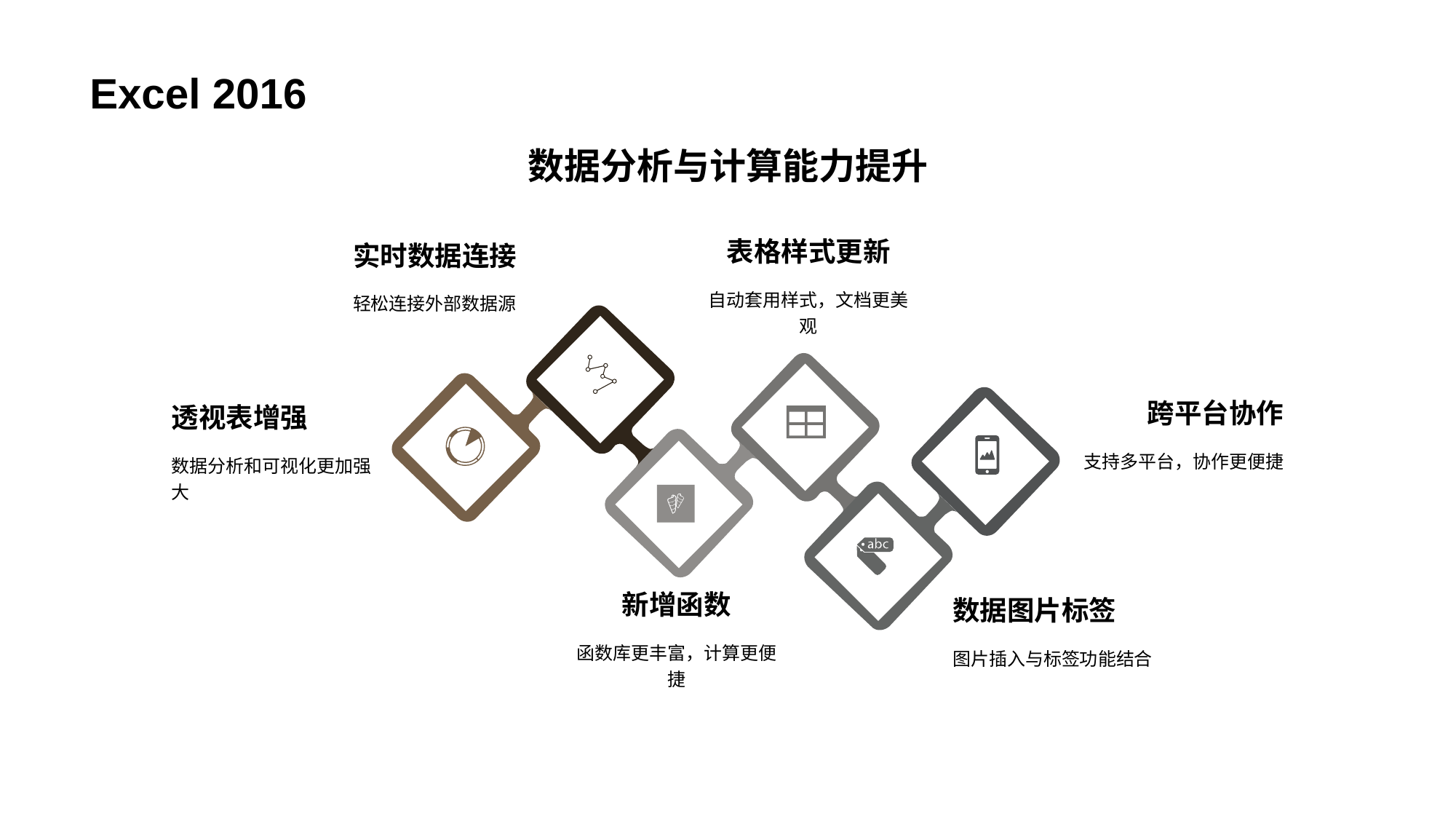

# Excel 2016
数据分析与计算能力提升
表格样式更新
自动套用样式，文档更美观

实时数据连接
轻松连接外部数据源

透视表增强

数据分析和可视化更加强大
跨平台协作

支持多平台，协作更便捷

新增函数
函数库更丰富，计算更便捷

数据图片标签
图片插入与标签功能结合